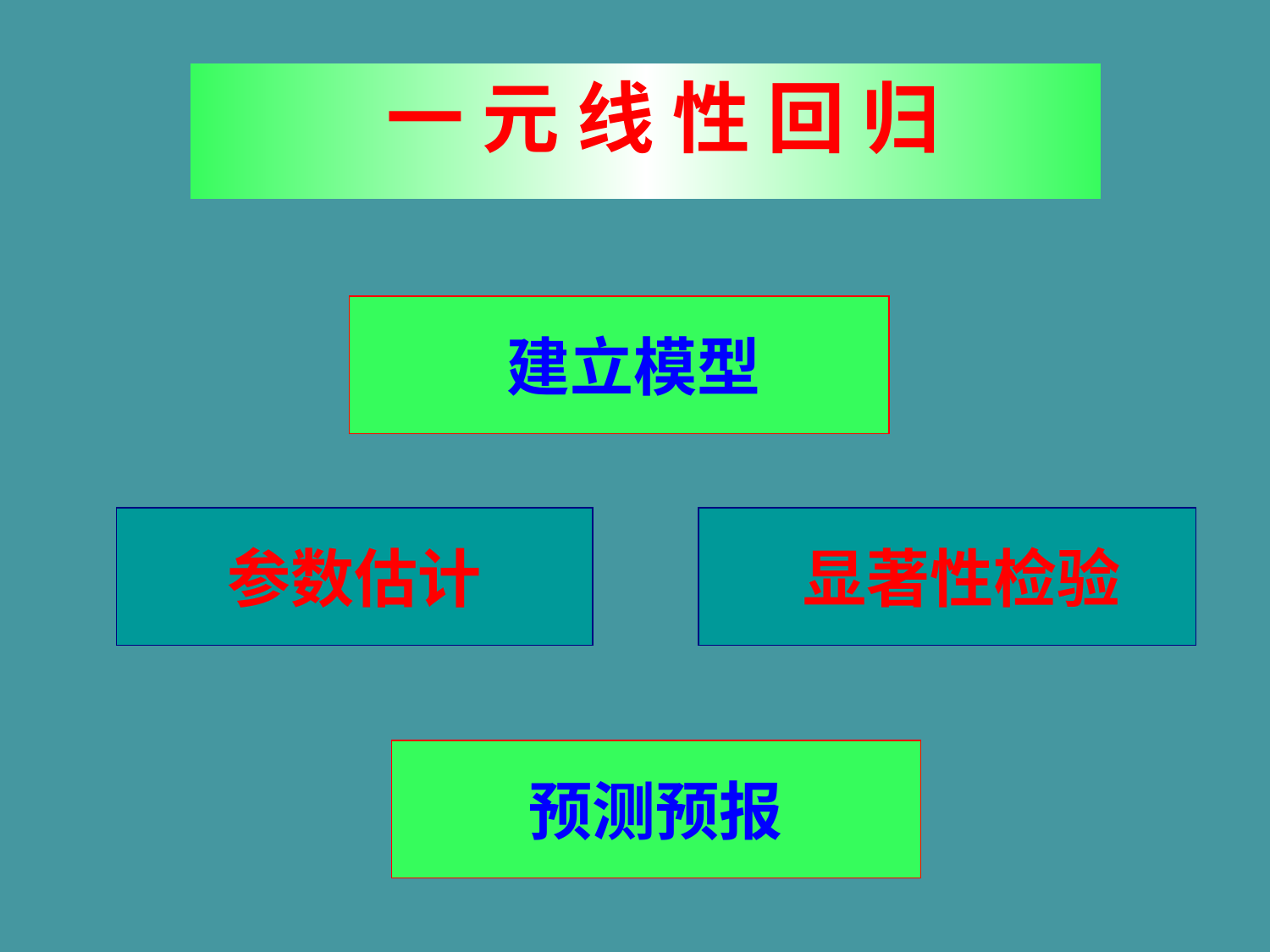

一 元 线 性 回 归
 建立模型
参数估计
 显著性检验
预测预报